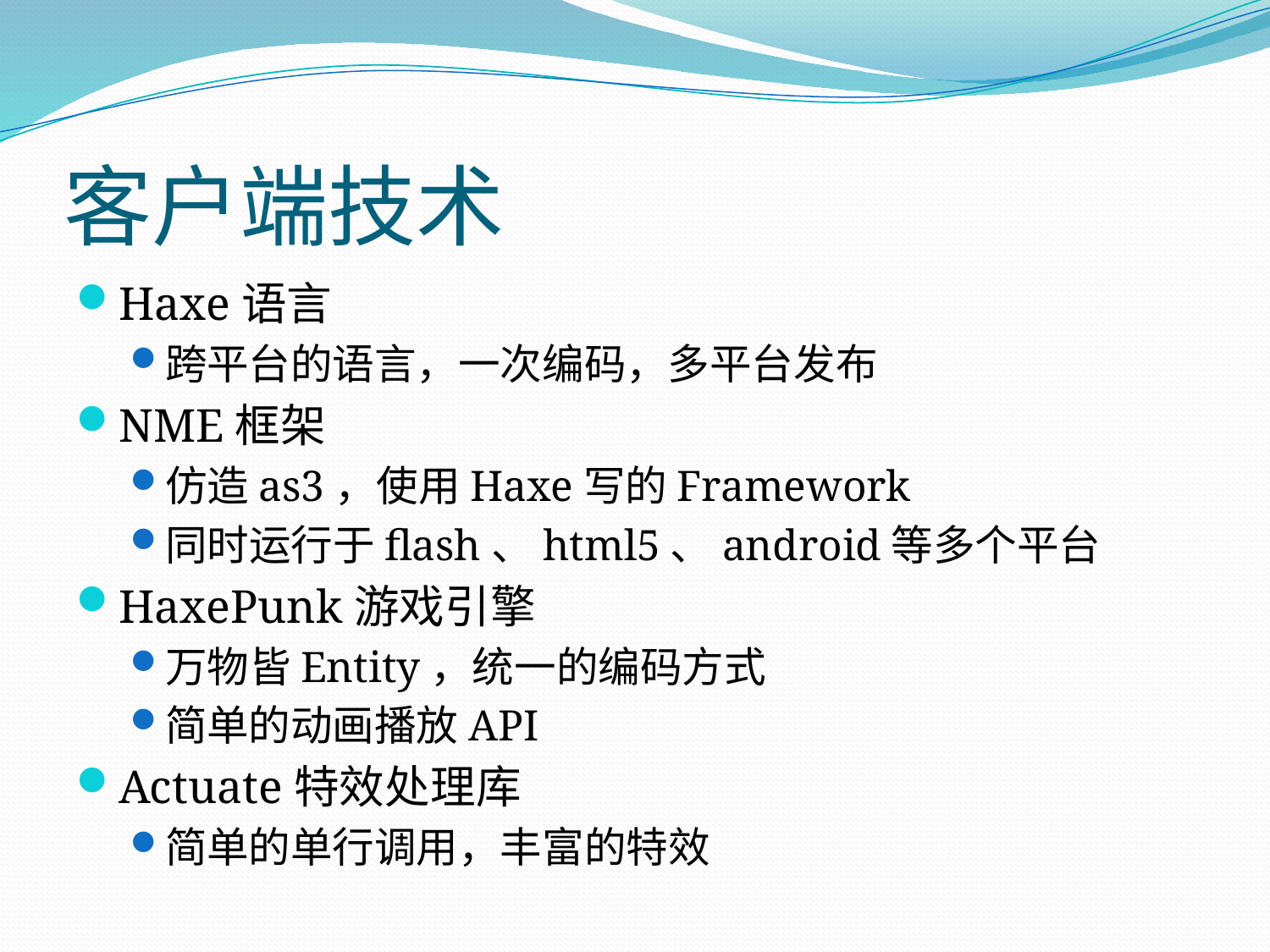

# 客户端技术
Haxe语言
跨平台的语言，一次编码，多平台发布
NME框架
仿造as3，使用Haxe写的Framework
同时运行于flash、html5、android等多个平台
HaxePunk游戏引擎
万物皆Entity，统一的编码方式
简单的动画播放API
Actuate特效处理库
简单的单行调用，丰富的特效